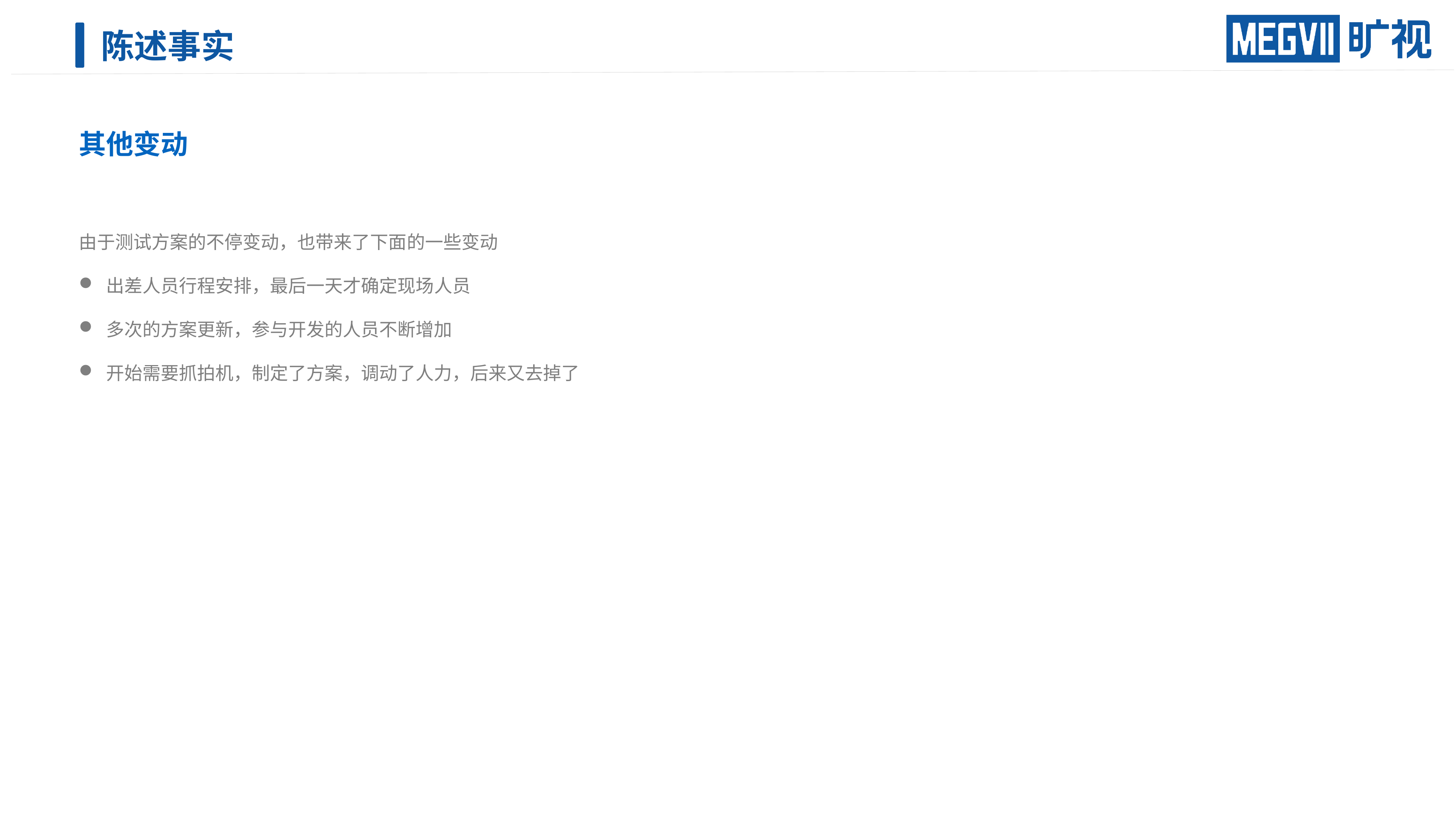

# 陈述事实
其他变动

由于测试方案的不停变动，也带来了下面的一些变动
出差人员行程安排，最后一天才确定现场人员
多次的方案更新，参与开发的人员不断增加
开始需要抓拍机，制定了方案，调动了人力，后来又去掉了